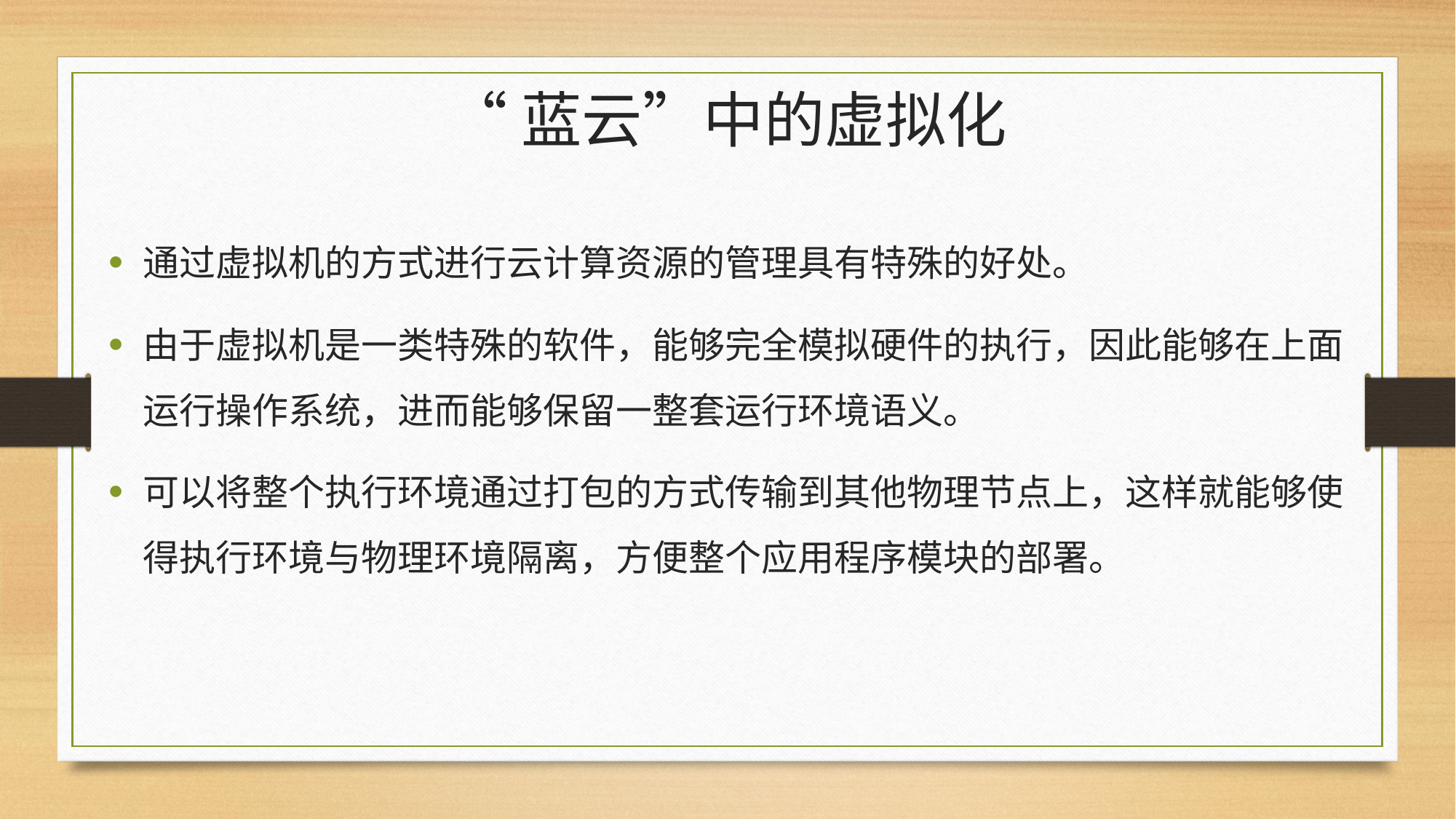

# “蓝云”中的虚拟化
通过虚拟机的方式进行云计算资源的管理具有特殊的好处。
由于虚拟机是一类特殊的软件，能够完全模拟硬件的执行，因此能够在上面运行操作系统，进而能够保留一整套运行环境语义。
可以将整个执行环境通过打包的方式传输到其他物理节点上，这样就能够使得执行环境与物理环境隔离，方便整个应用程序模块的部署。